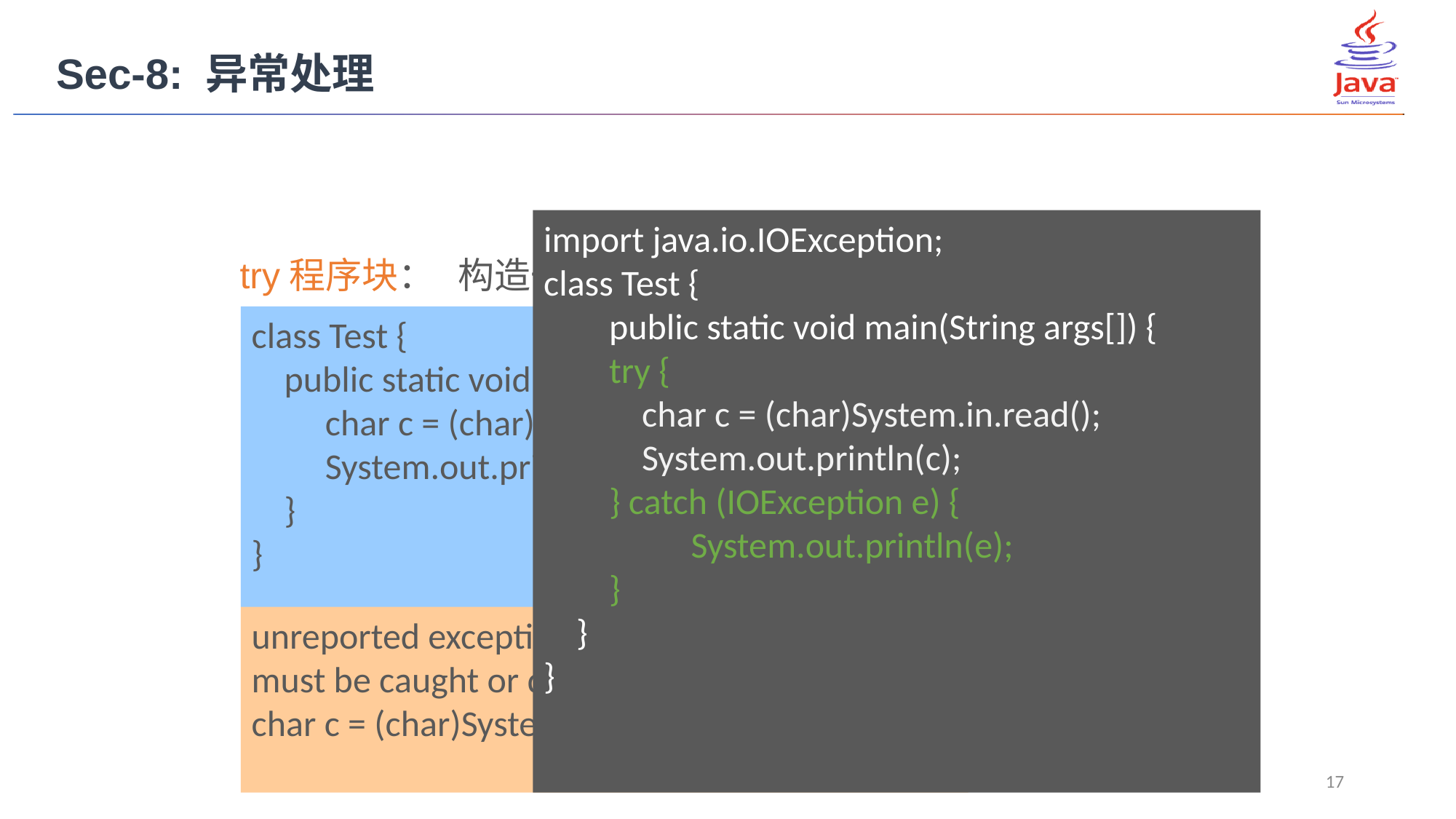

Sec-8: 异常处理

import java.io.IOException;
class Test {
        public static void main(String args[]) {
    	   try {
    	       char c = (char)System.in.read();
    	       System.out.println(c);
    	   } catch (IOException e) {
	             System.out.println(e);
	   }
    }
}
try程序块：	构造一个异常处理器，封装一些抛出异常的语句
class Test {
    public static void main(String args[]) {
	    char c = (char)System.in.read();
   	    System.out.println(c);
    }
}
try {
        Java 语句块; //指一个或多个抛出异常的Java语句
}
catch程序块： 捕获try中语句抛出的异常
catch (Exception e){
        Java 语句块; //关于异常的处理
}
unreported exception java.io.IOException;
must be caught or declared to be thrown
char c = (char)System.in.read();
17